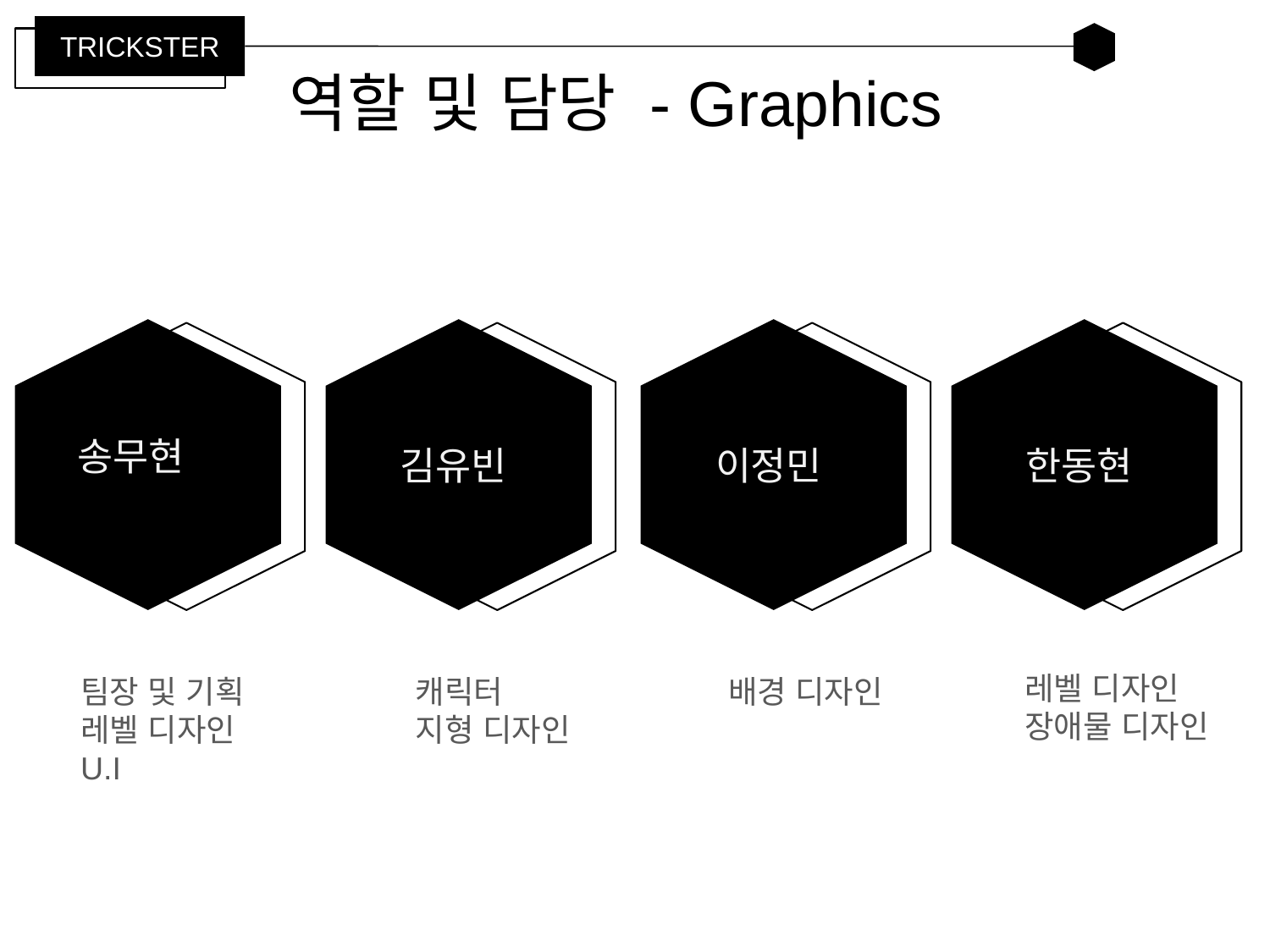

TRICKSTER
# 역할 및 담당 - Graphics

송무현
김유빈
이정민
한동현
 레벨 디자인
 장애물 디자인
팀장 및 기획
레벨 디자인
U.I
 캐릭터
 지형 디자인
 배경 디자인